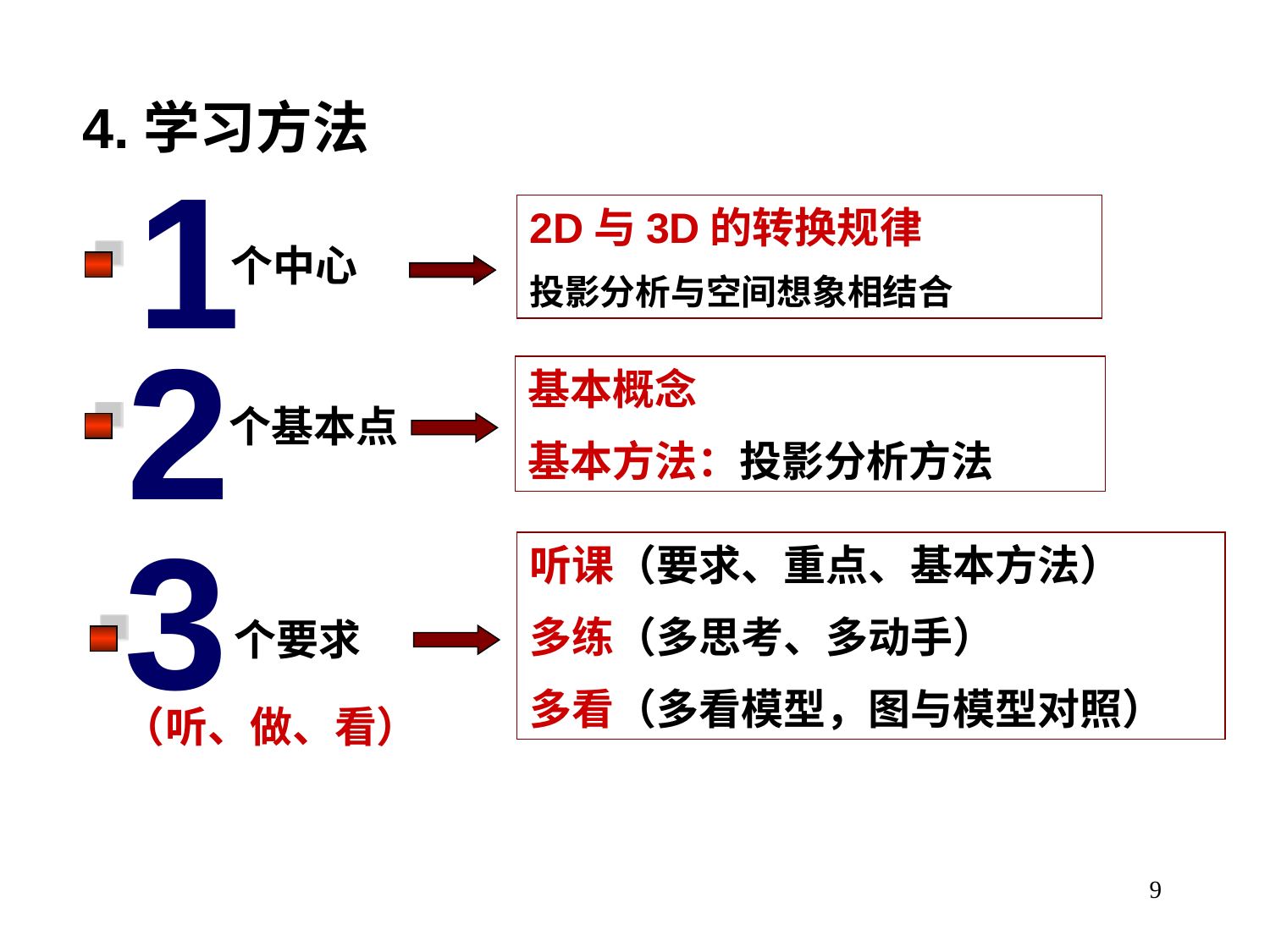

4.学习方法
1
2D与3D的转换规律
投影分析与空间想象相结合
       个中心

2
基本概念
基本方法：投影分析方法
       个基本点

3
听课（要求、重点、基本方法）
多练（多思考、多动手）
多看（多看模型，图与模型对照）
       个要求

（听、做、看）
9